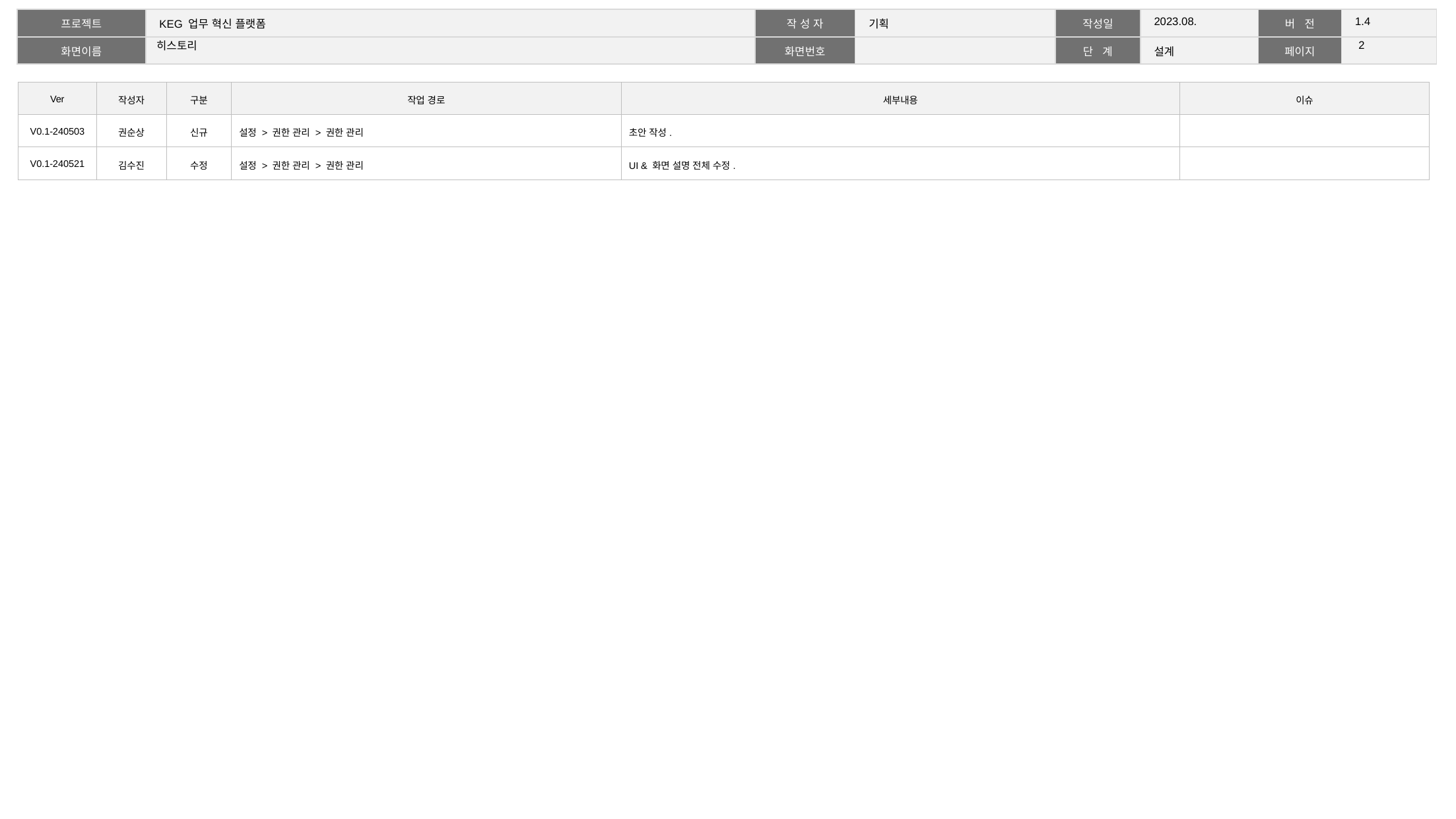

2

# 히스토리
| Ver | 작성자 | 구분 | 작업 경로 | 세부내용 | 이슈 |
| --- | --- | --- | --- | --- | --- |
| V0.1-240503 | 권순상 | 신규 | 설정 > 권한 관리 > 권한 관리 | 초안 작성. |  |
| V0.1-240521 | 김수진 | 수정 | 설정 > 권한 관리 > 권한 관리 | UI & 화면 설명 전체 수정. |  |